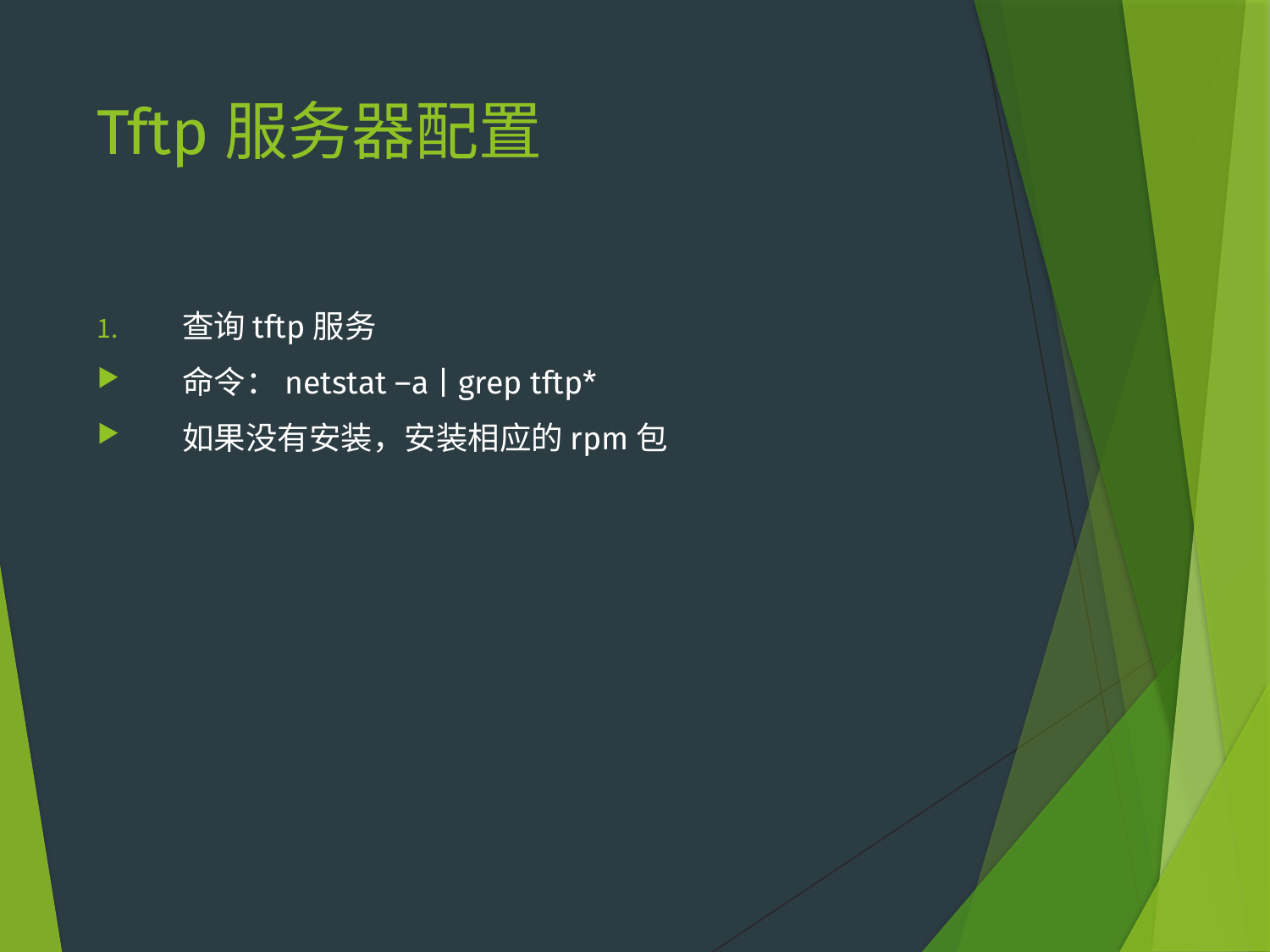

# Tftp服务器配置
查询tftp服务
命令：netstat –a | grep tftp*
如果没有安装，安装相应的rpm包